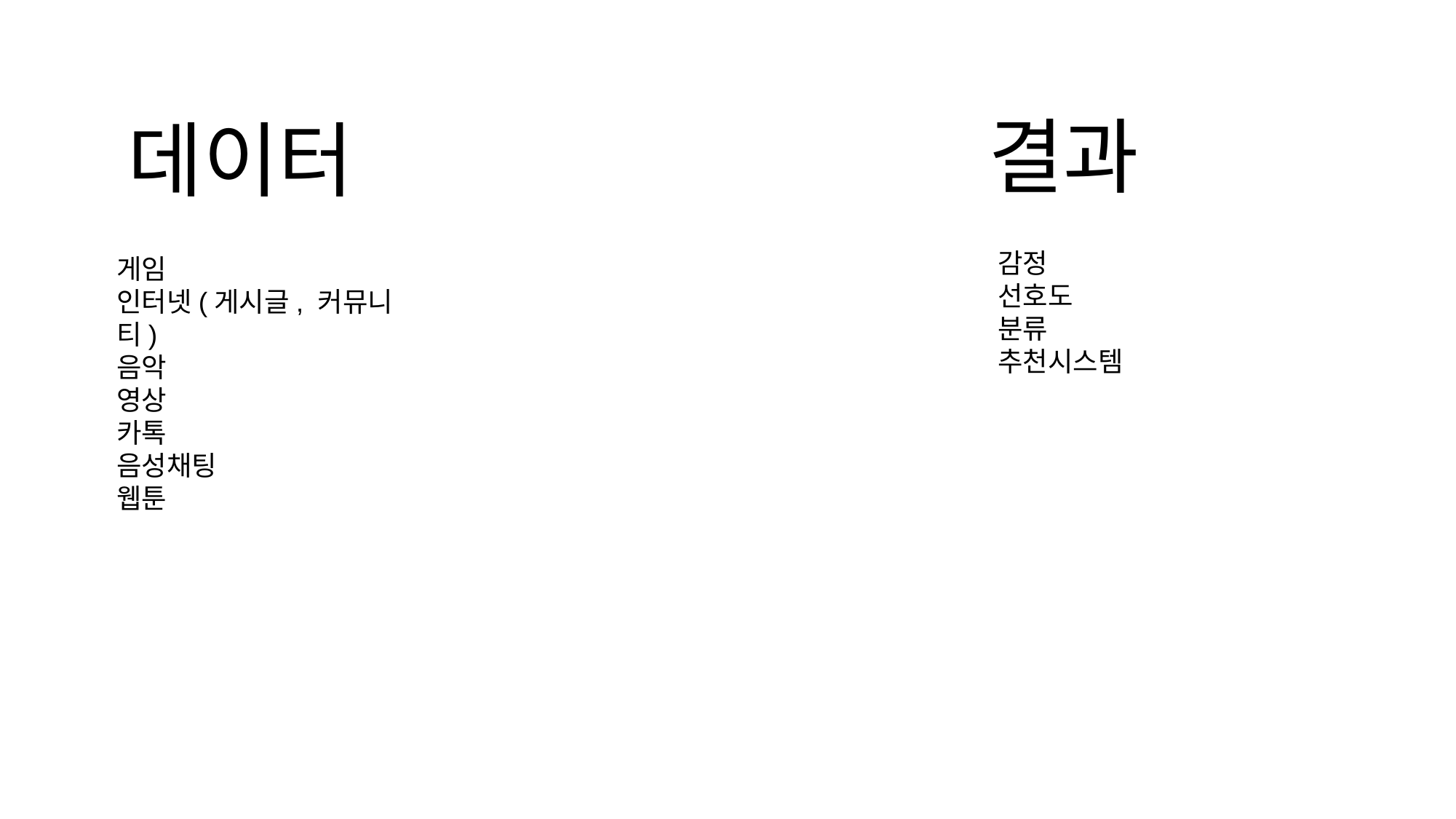

결과
데이터
감정
선호도
분류
추천시스템
게임
인터넷(게시글, 커뮤니티)
음악
영상
카톡
음성채팅
웹툰